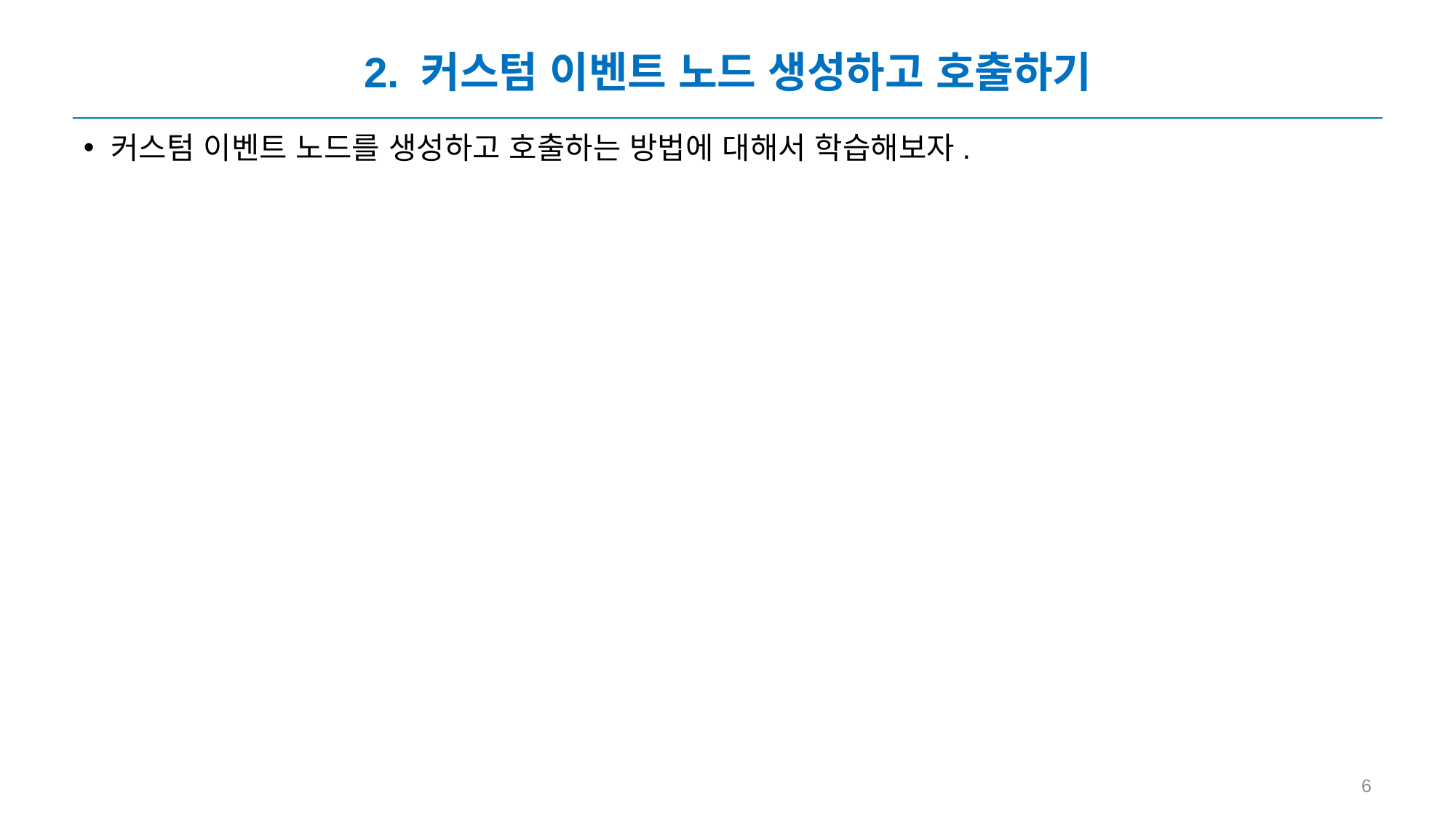

# 2. 커스텀 이벤트 노드 생성하고 호출하기
커스텀 이벤트 노드를 생성하고 호출하는 방법에 대해서 학습해보자.

6